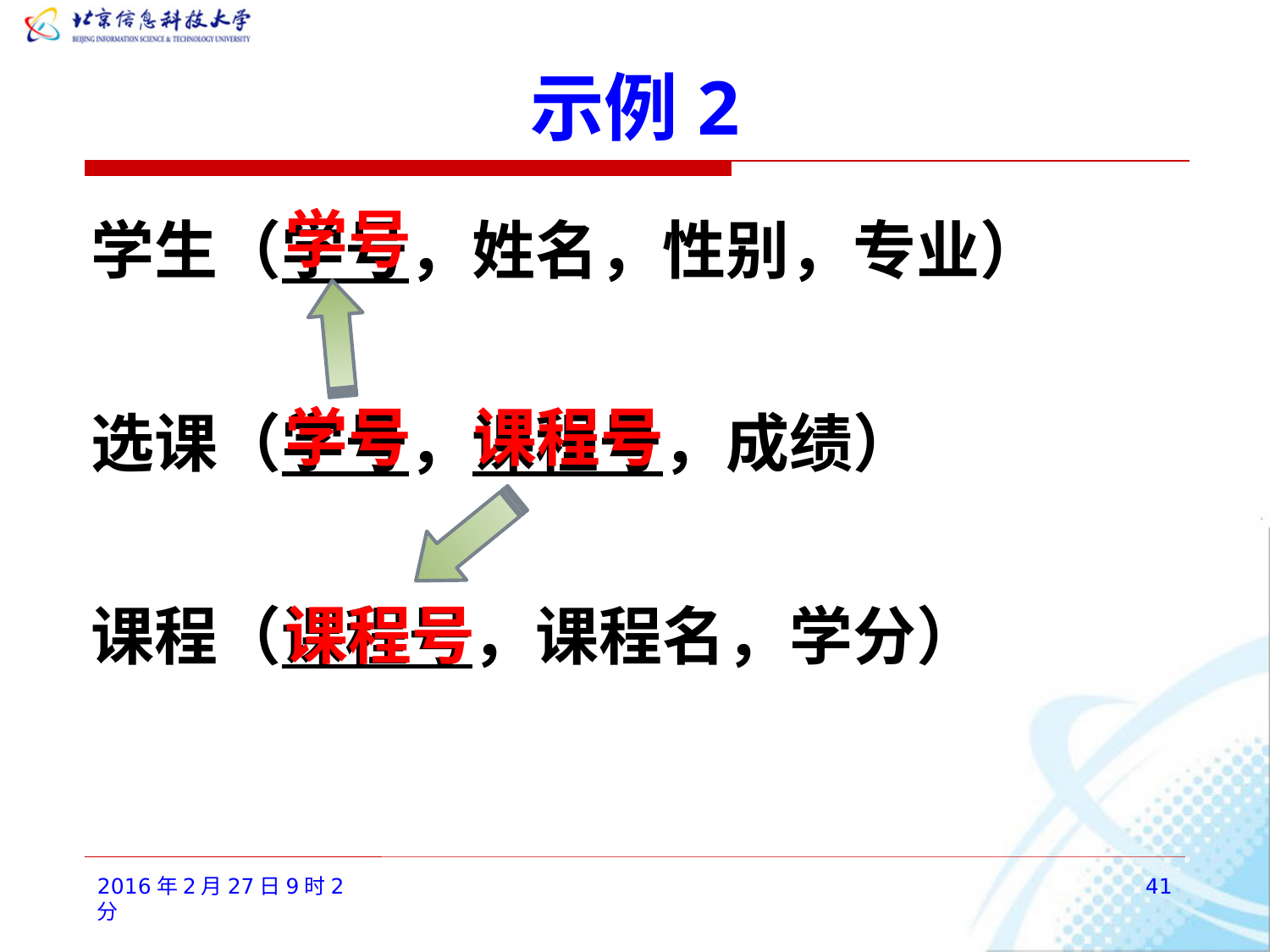

# 示例2
学号
学生（学号，姓名，性别，专业）

选课（学号，课程号，成绩）

课程（课程号，课程名，学分）

学号
课程号

课程号
2016年2月27日9时2分
41